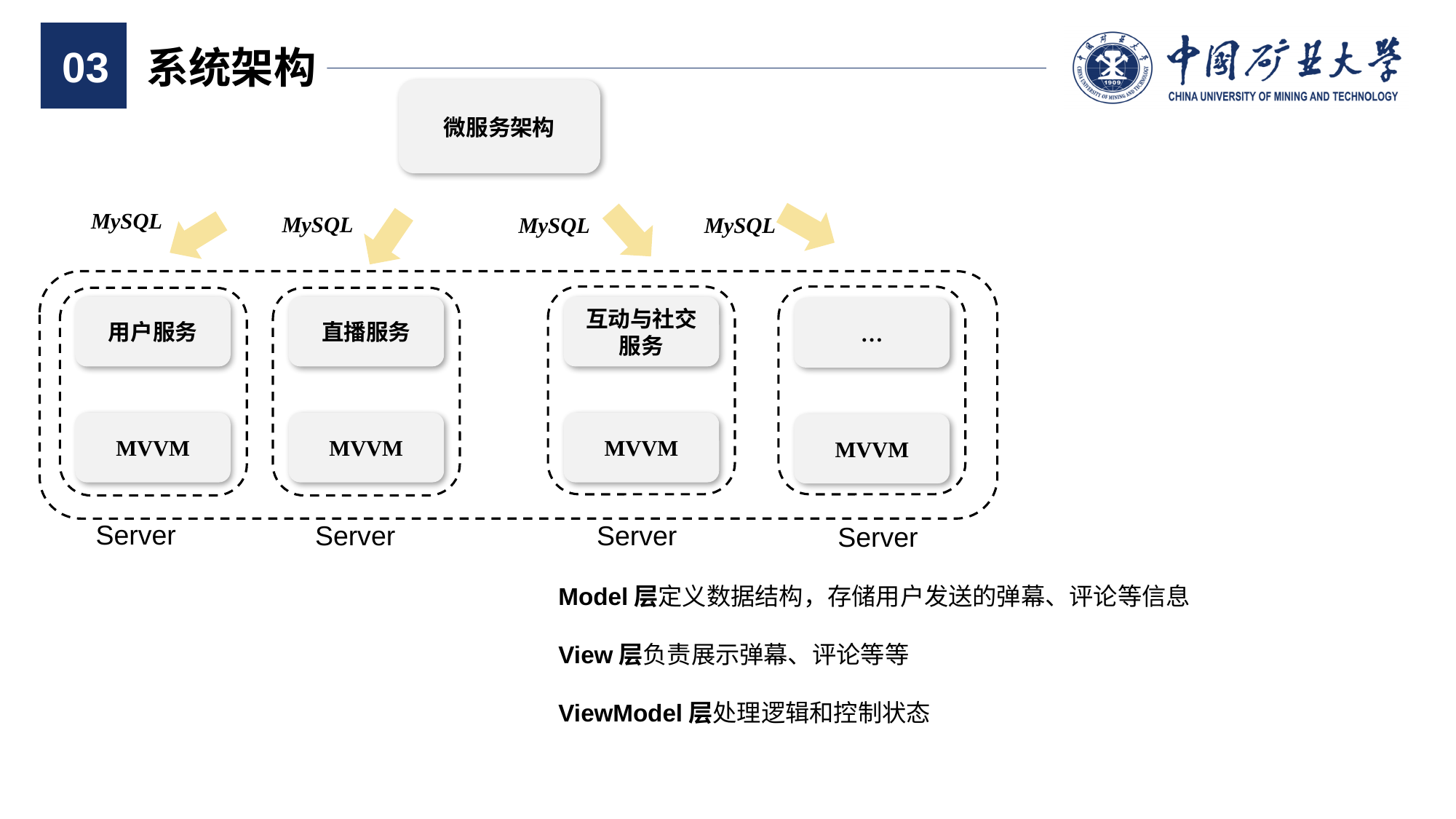

03
系统架构
微服务架构

MySQL

MySQL
MySQL
MySQL

用户服务
直播服务
互动与社交服务
…
MVVM
MVVM
MVVM
MVVM
Server
Server
Server
Server

Model层定义数据结构，存储用户发送的弹幕、评论等信息

View层负责展示弹幕、评论等等

ViewModel层处理逻辑和控制状态